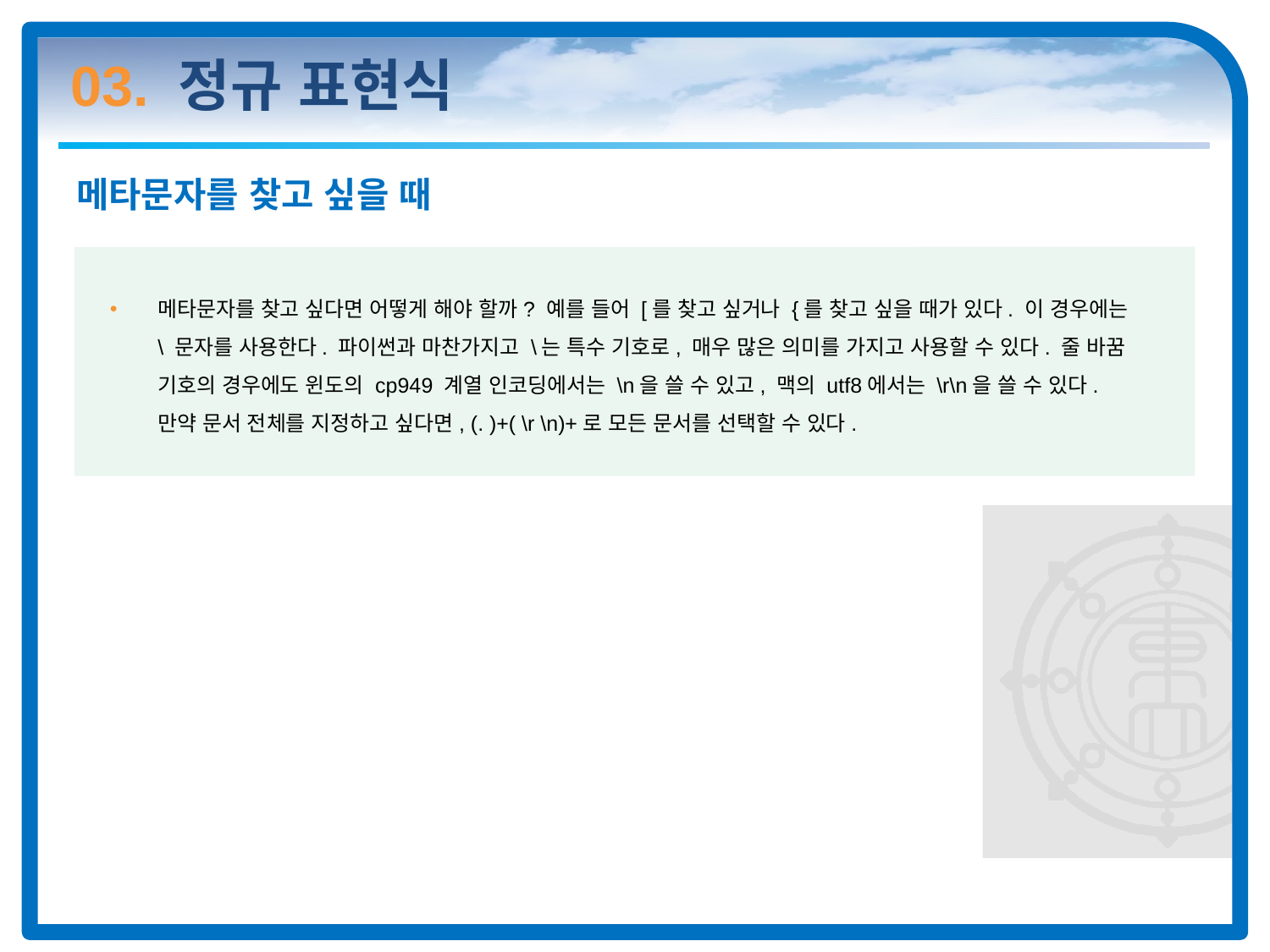

# 03. 정규 표현식
메타문자를 찾고 싶을 때

메타문자를 찾고 싶다면 어떻게 해야 할까? 예를 들어 [를 찾고 싶거나 {를 찾고 싶을 때가 있다. 이 경우에는 \ 문자를 사용한다. 파이썬과 마찬가지고 \는 특수 기호로, 매우 많은 의미를 가지고 사용할 수 있다. 줄 바꿈 기호의 경우에도 윈도의 cp949 계열 인코딩에서는 \n을 쓸 수 있고, 맥의 utf8에서는 \r\n을 쓸 수 있다. 만약 문서 전체를 지정하고 싶다면, (. )+( \r \n)+로 모든 문서를 선택할 수 있다.